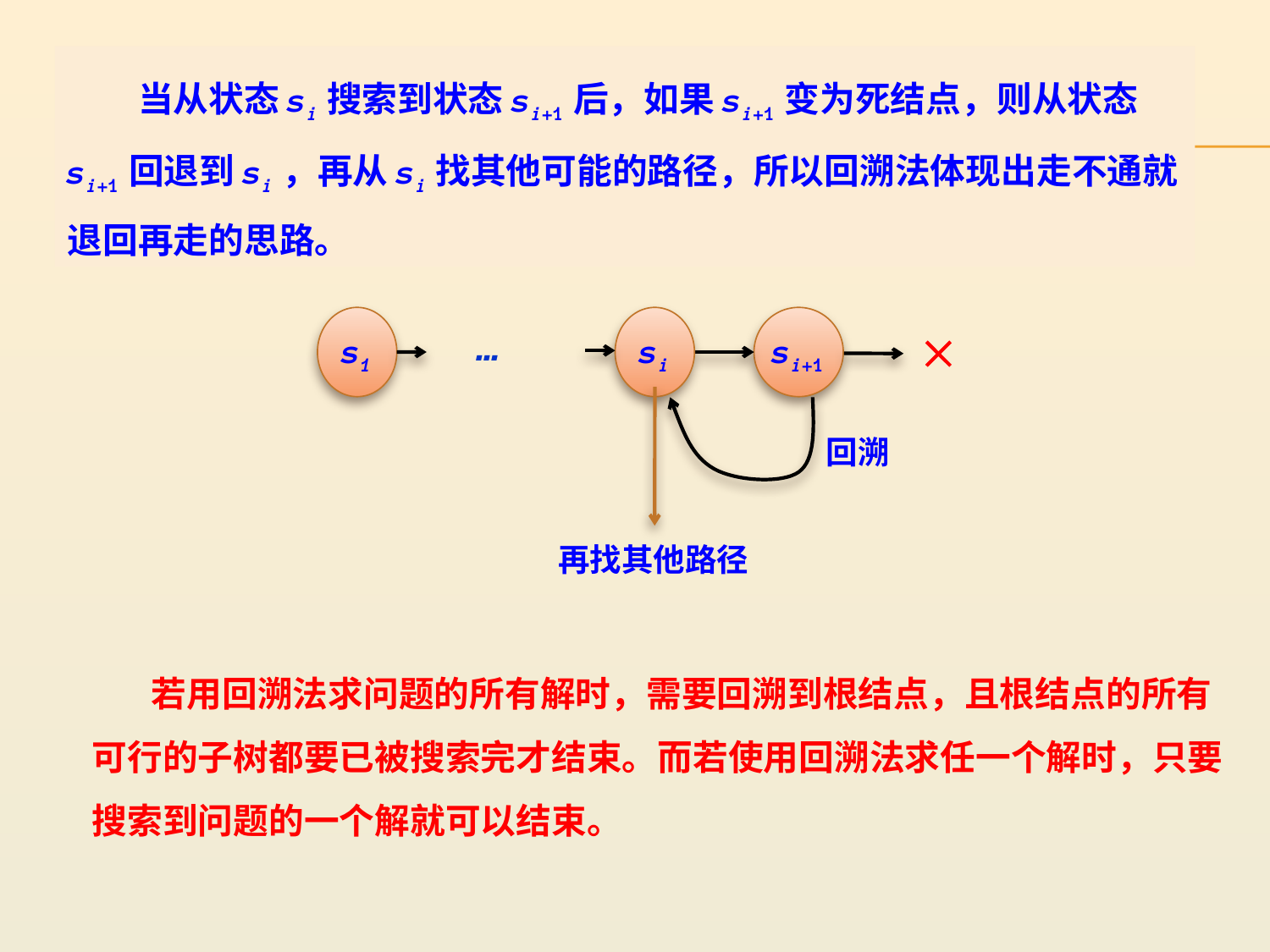

当从状态si搜索到状态si+1后，如果si+1变为死结点，则从状态si+1回退到si，再从si找其他可能的路径，所以回溯法体现出走不通就退回再走的思路。
s1
si
…
si+1
×
再找其他路径

回溯
　   若用回溯法求问题的所有解时，需要回溯到根结点，且根结点的所有可行的子树都要已被搜索完才结束。而若使用回溯法求任一个解时，只要搜索到问题的一个解就可以结束。